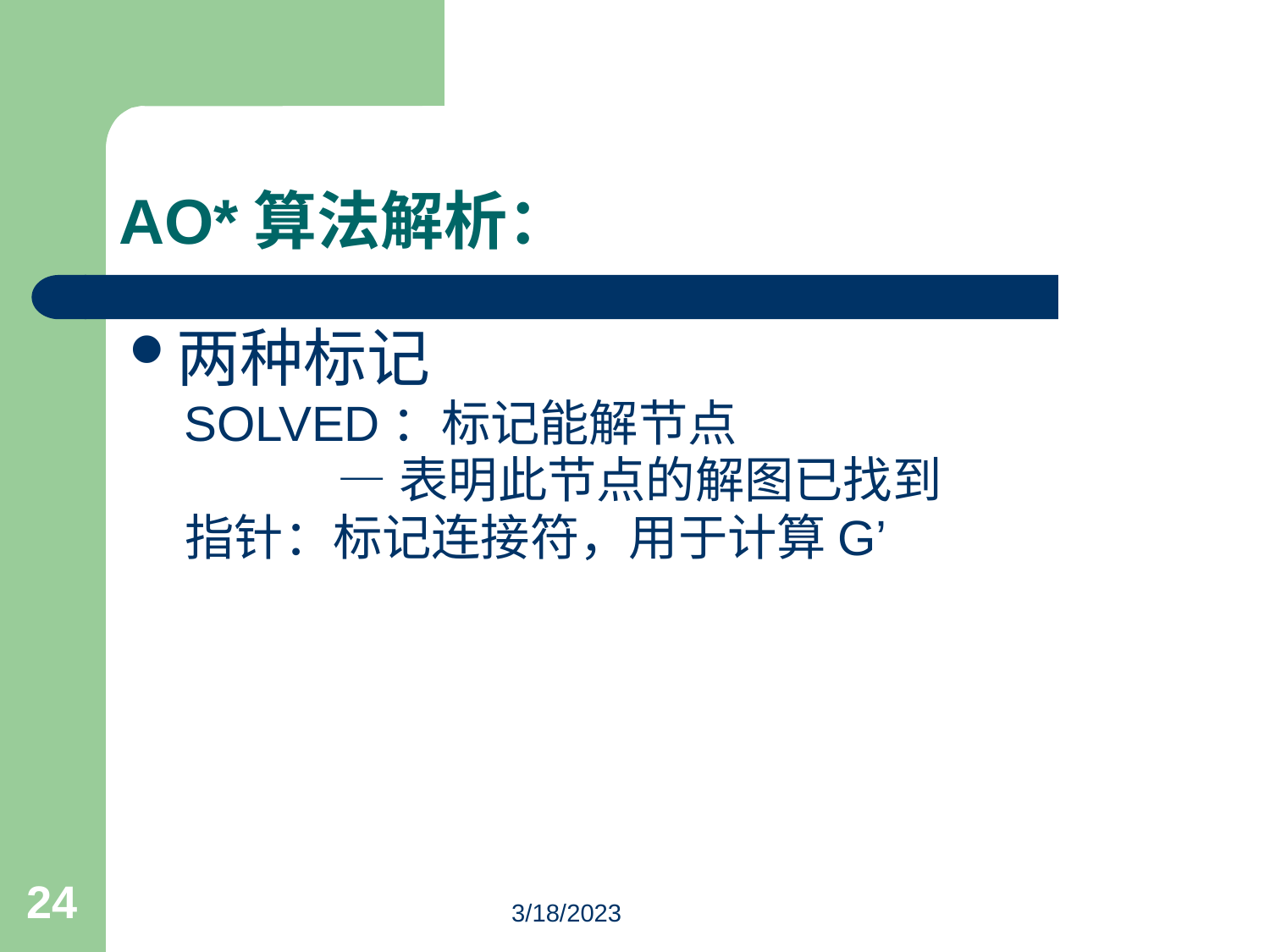

# AO*算法解析：
两种标记
    SOLVED：标记能解节点
                   —表明此节点的解图已找到
    指针：标记连接符，用于计算G’
24
3/18/2023